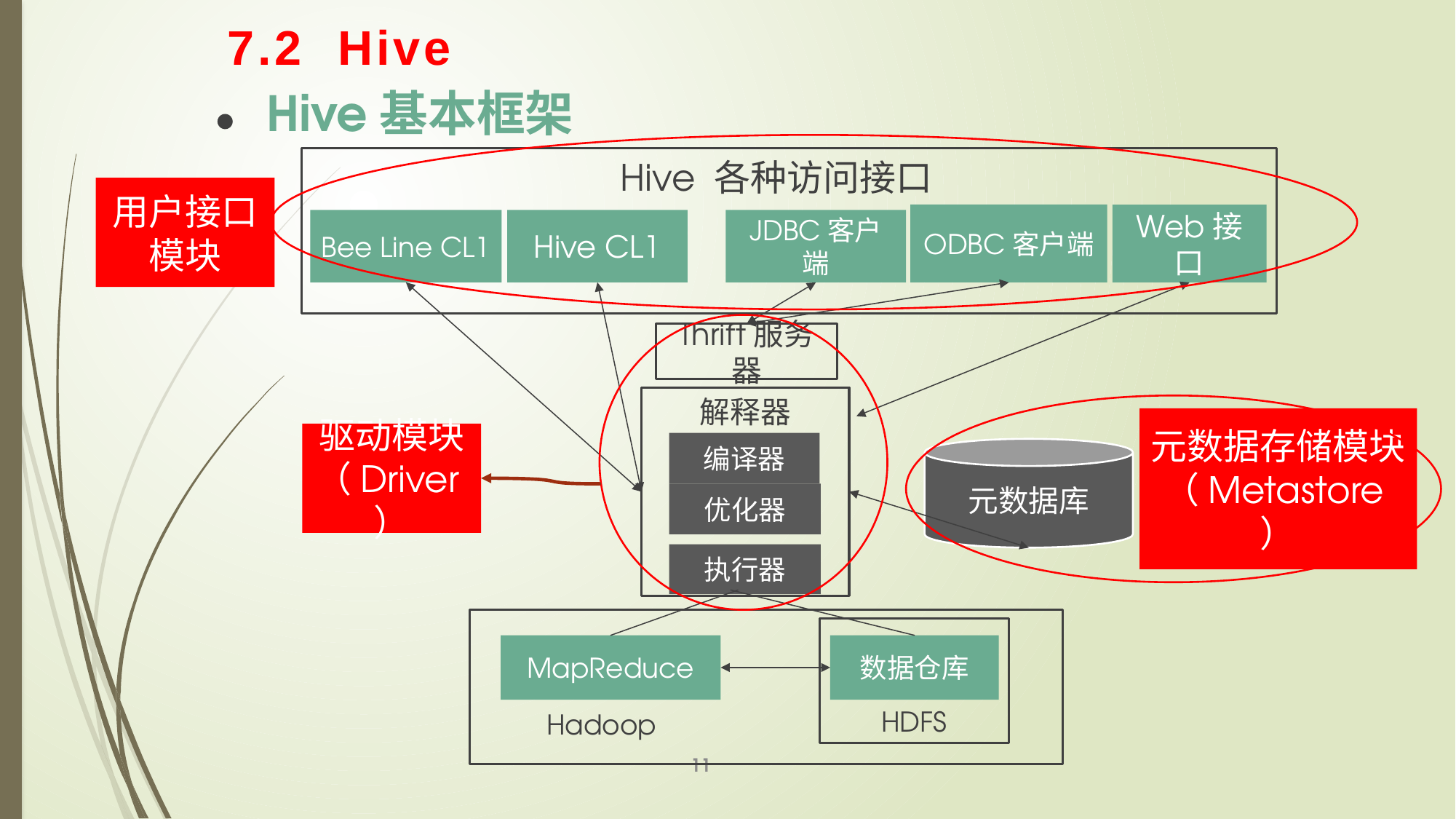

7.2  Hive
Hive基本框架

Hive 各种访问接口
用户接口模块
Web接口
ODBC客户端
Bee Line CL1
Hive CL1
JDBC客户端

Thrift服务器
解释器

元数据存储模块（Metastore）
驱动模块（Driver）
编译器
元数据库
优化器
执行器

HDFS
数据仓库
MapReduce
Hadoop
11